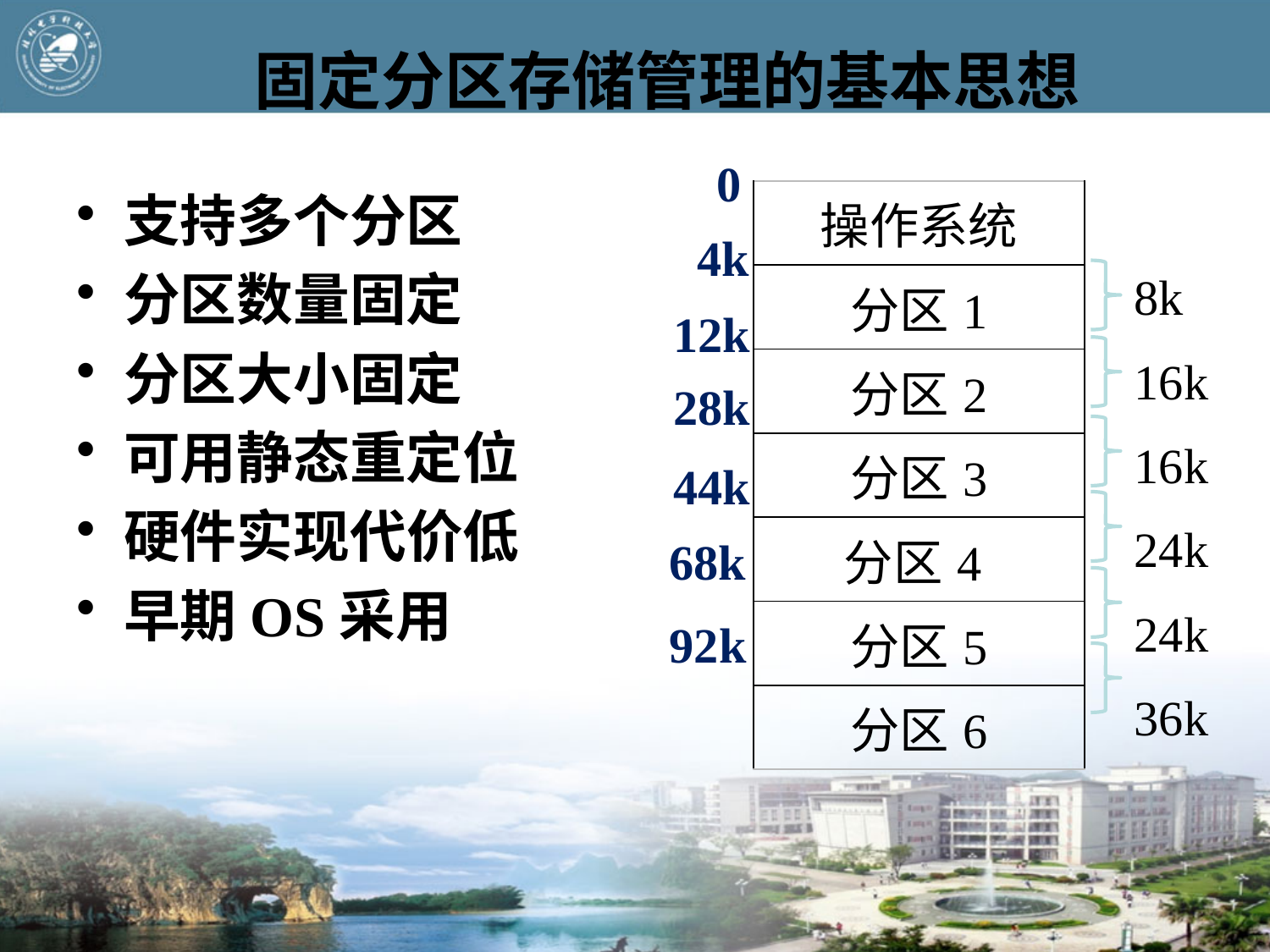

# 固定分区存储管理的基本思想
0
支持多个分区
分区数量固定
分区大小固定
可用静态重定位
硬件实现代价低
早期OS采用
| 操作系统 |  |
| --- | --- |
| 分区1 | 8k |
| 分区2 | 16k |
| 分区3 | 16k |
| 分区4 | 24k |
| 分区5 | 24k |
| 分区6 | 36k |
4k

12k

28k

44k

68k

92k